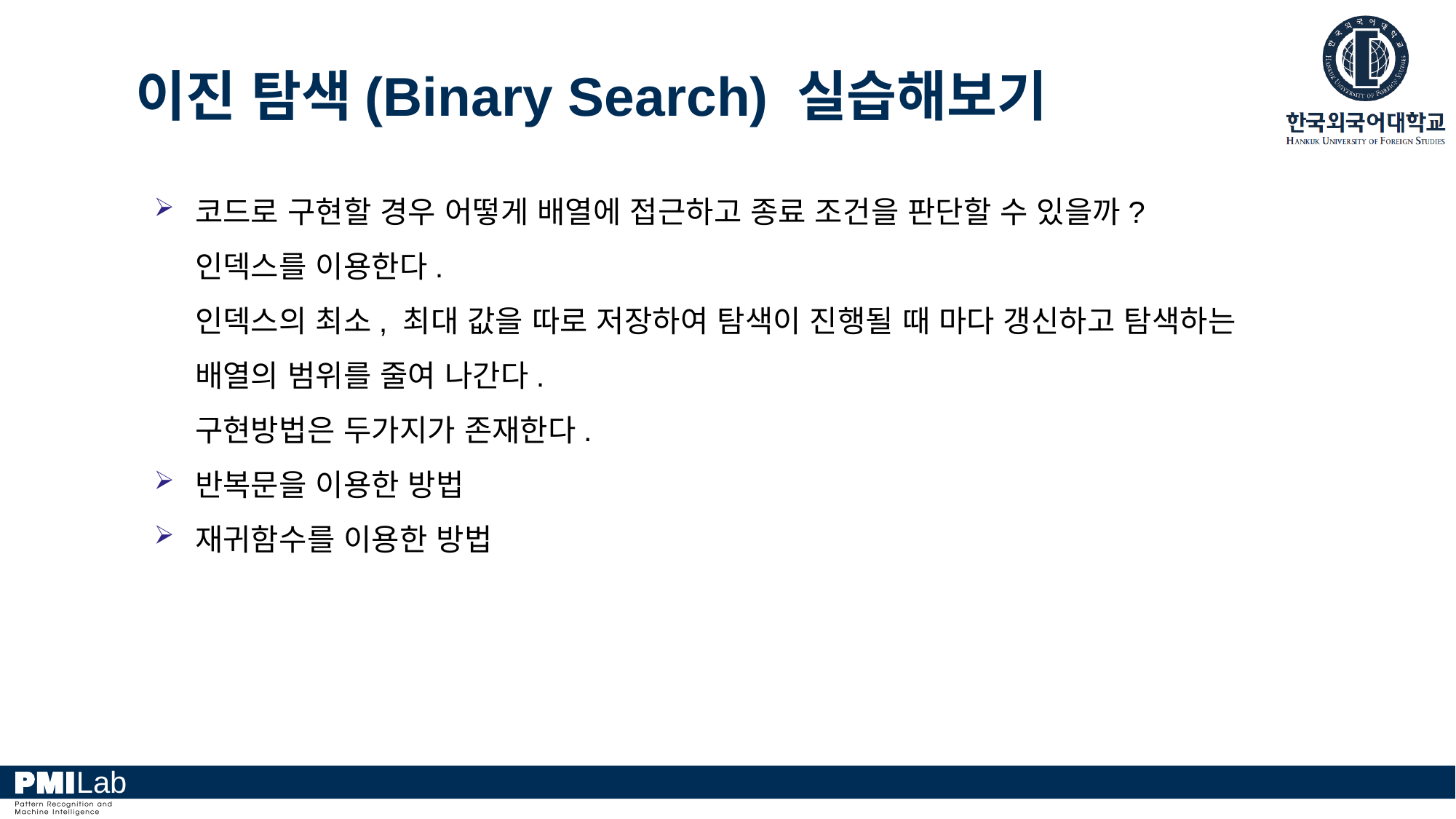

# 이진 탐색(Binary Search) 실습해보기
코드로 구현할 경우 어떻게 배열에 접근하고 종료 조건을 판단할 수 있을까?
인덱스를 이용한다.
인덱스의 최소, 최대 값을 따로 저장하여 탐색이 진행될 때 마다 갱신하고 탐색하는 배열의 범위를 줄여 나간다.
구현방법은 두가지가 존재한다.
반복문을 이용한 방법
재귀함수를 이용한 방법